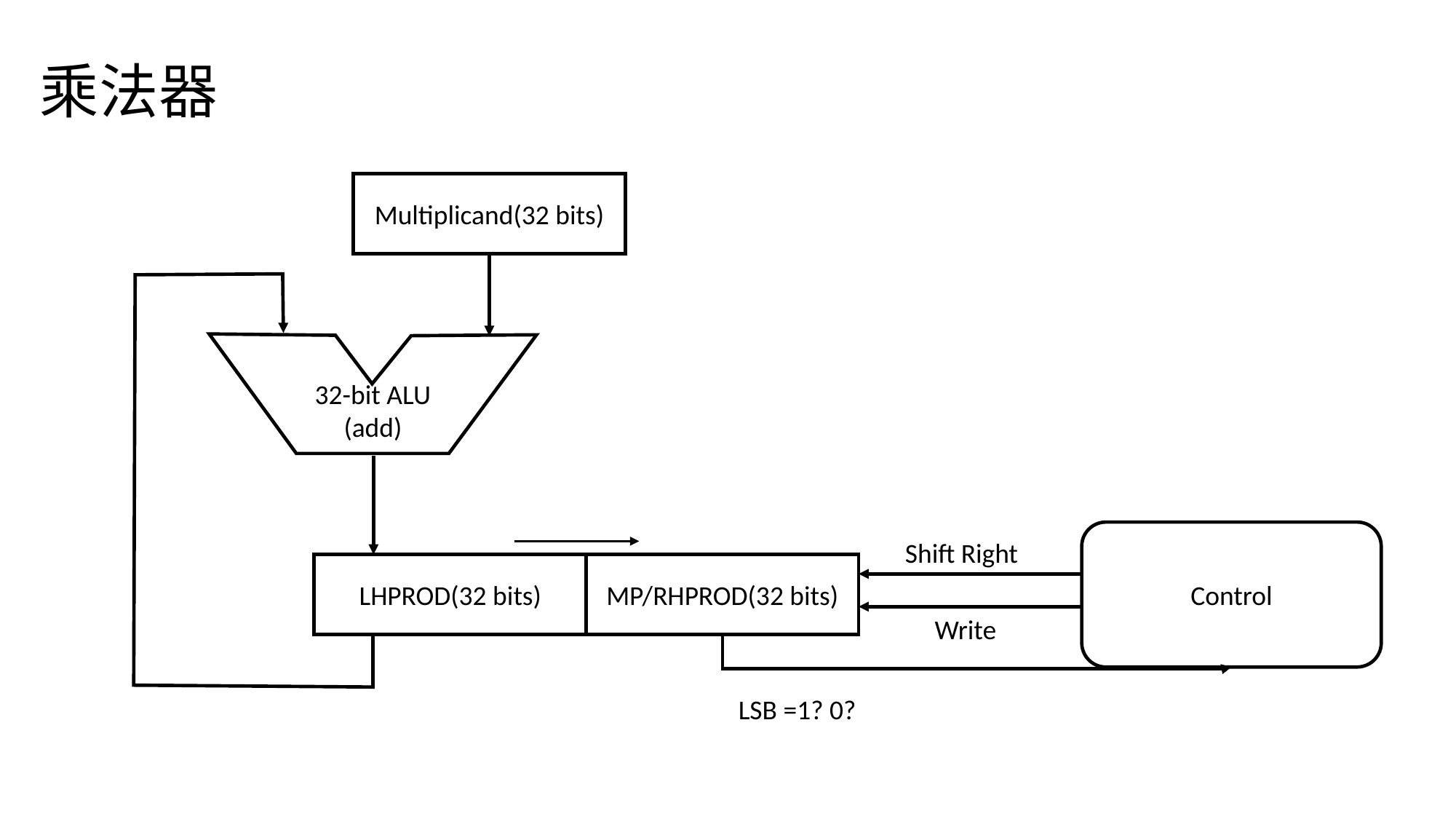

# 乘法器
Multiplicand(32 bits)

32-bit ALU
(add)
Control
Shift Right
LHPROD(32 bits)
MP/RHPROD(32 bits)
Write
LSB =1? 0?